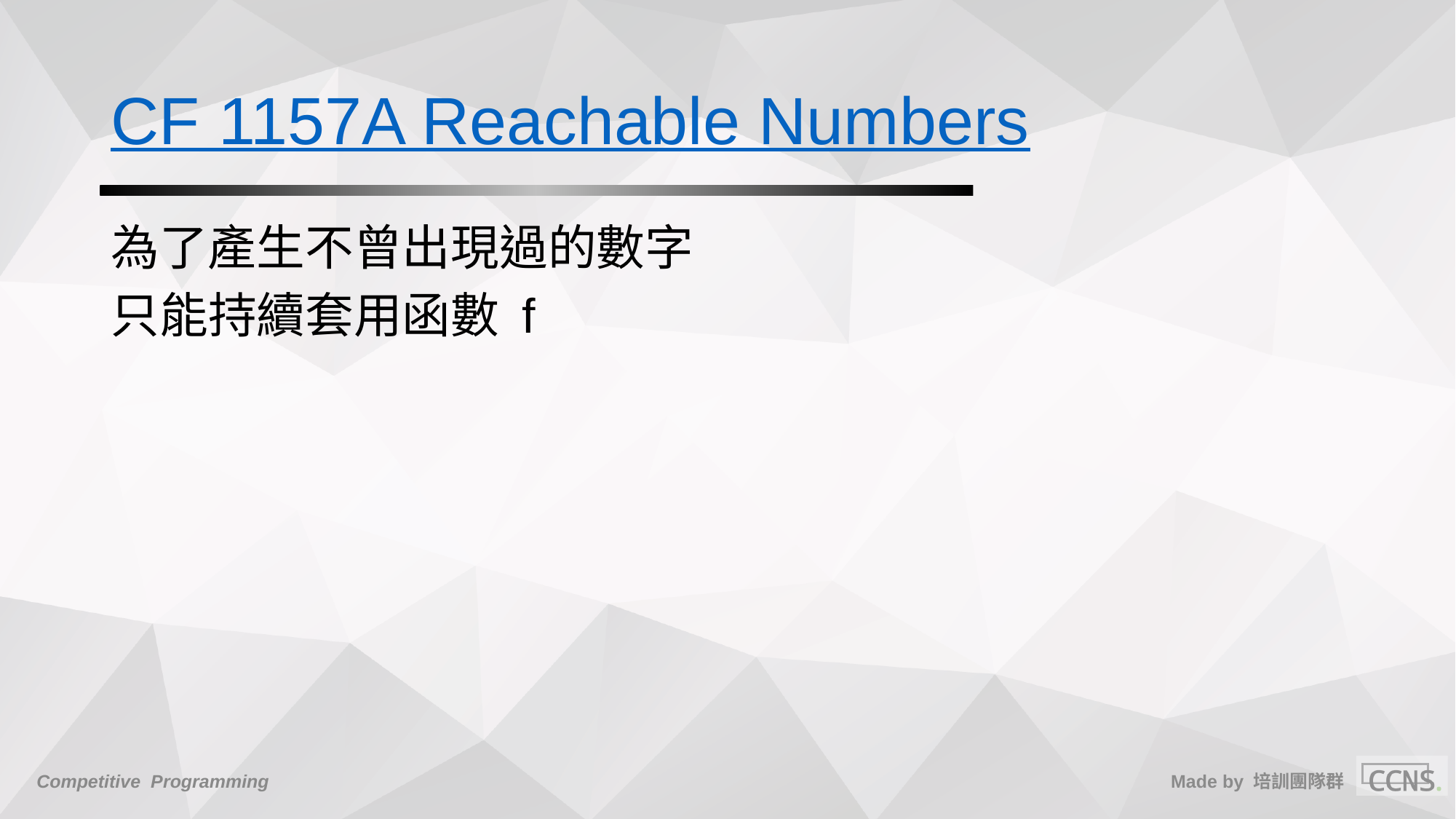

# CF 1157A Reachable Numbers
為了產生不曾出現過的數字
只能持續套用函數 f